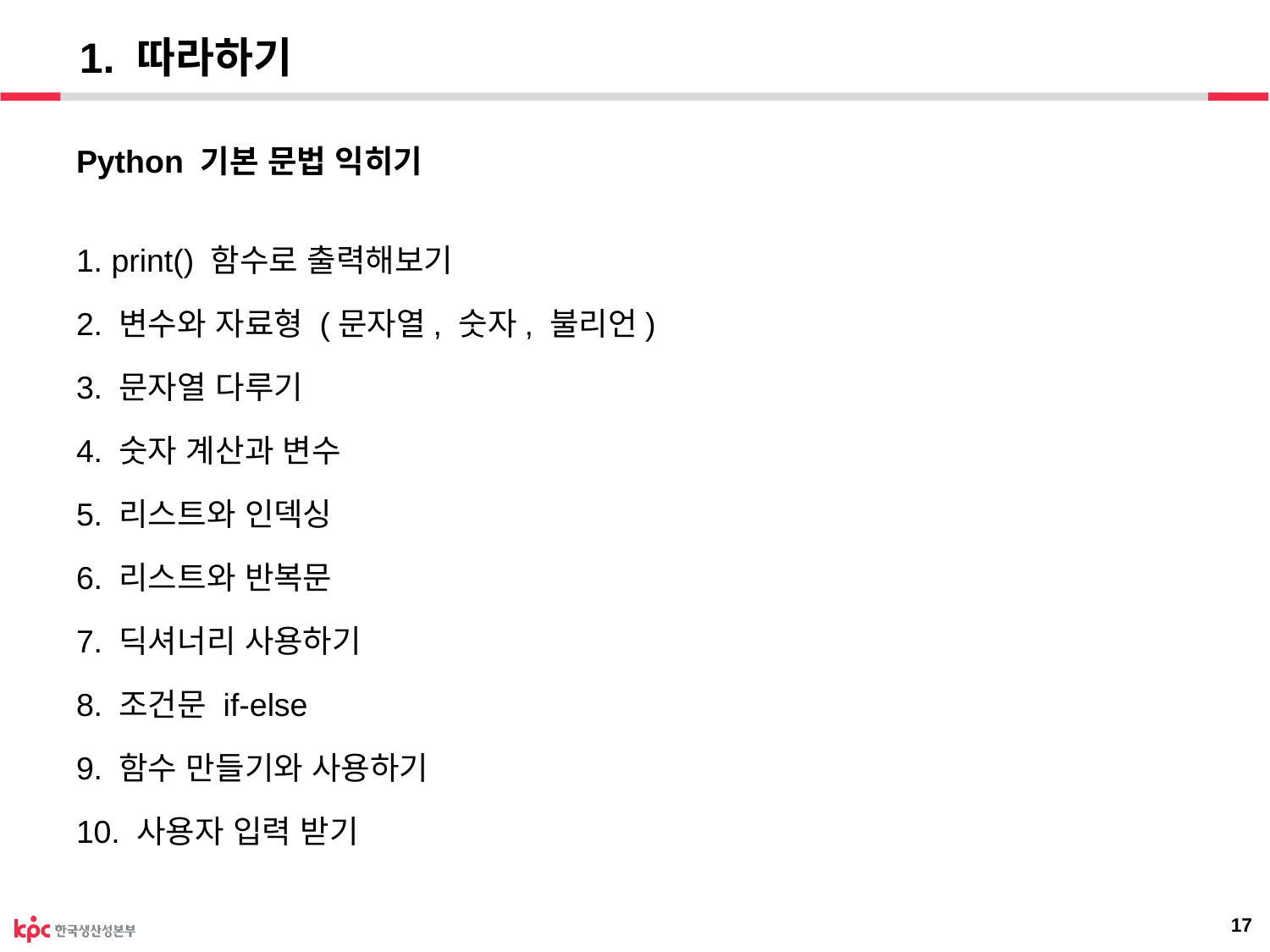

# 1. 따라하기
Python 기본 문법 익히기

1. print() 함수로 출력해보기
2. 변수와 자료형 (문자열, 숫자, 불리언)
3. 문자열 다루기
4. 숫자 계산과 변수
5. 리스트와 인덱싱
6. 리스트와 반복문
7. 딕셔너리 사용하기
8. 조건문 if-else
9. 함수 만들기와 사용하기
10. 사용자 입력 받기